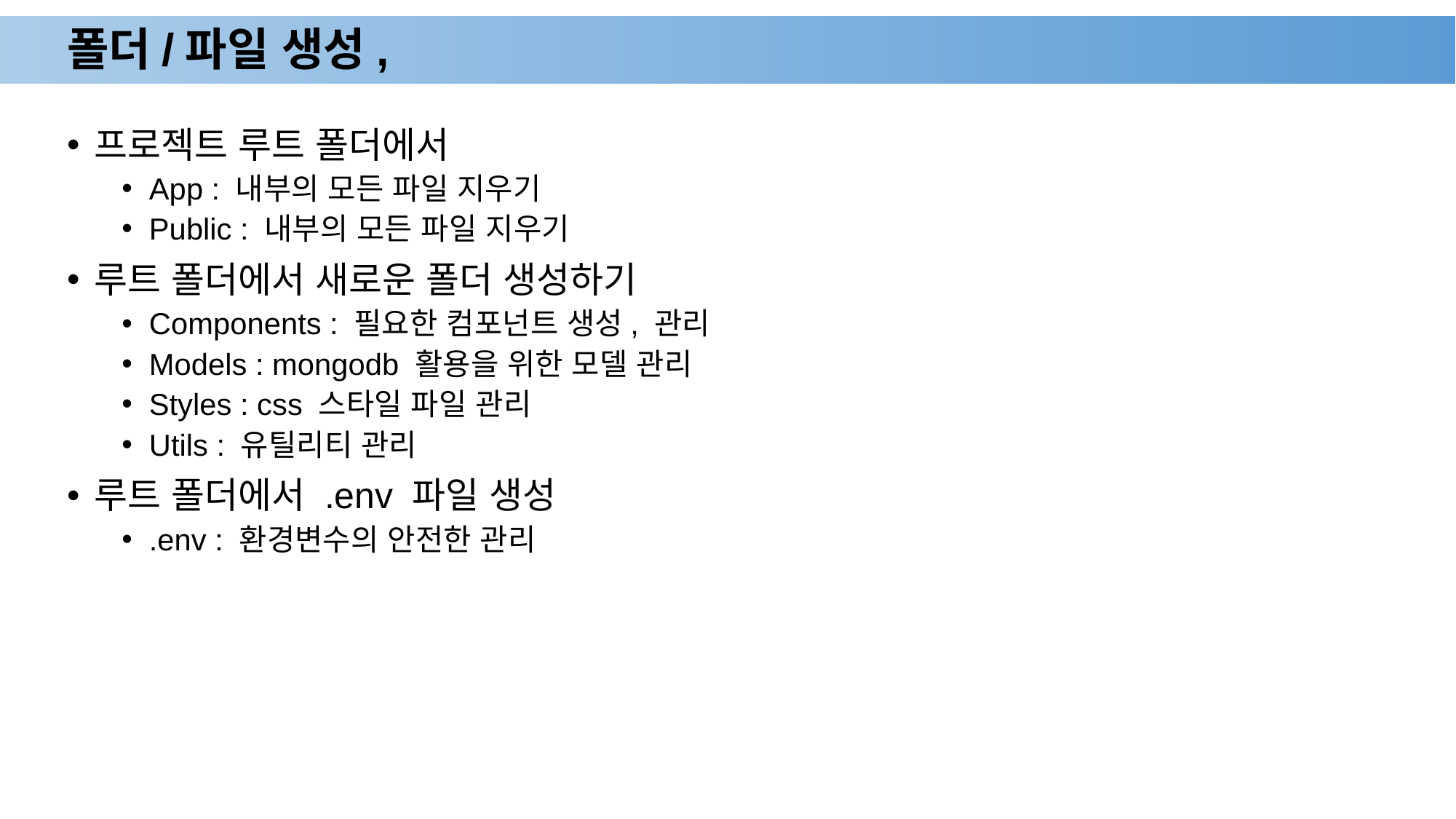

# 폴더/파일 생성,
프로젝트 루트 폴더에서
App : 내부의 모든 파일 지우기
Public : 내부의 모든 파일 지우기
루트 폴더에서 새로운 폴더 생성하기
Components : 필요한 컴포넌트 생성, 관리
Models : mongodb 활용을 위한 모델 관리
Styles : css 스타일 파일 관리
Utils : 유틸리티 관리
루트 폴더에서 .env 파일 생성
.env : 환경변수의 안전한 관리